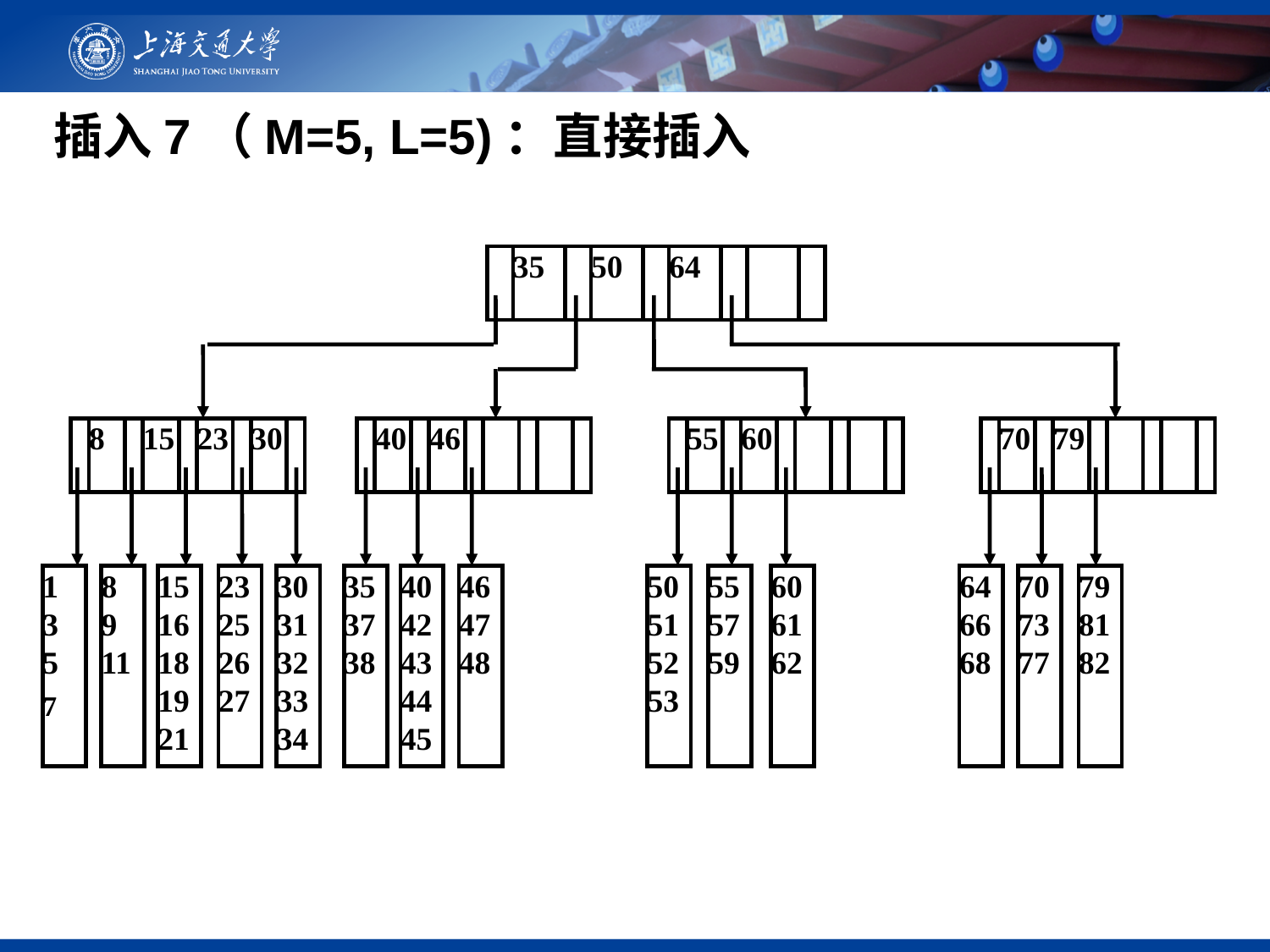

插入7（M=5, L=5)：直接插入

35

50

64

8

15

23

30

40

46

55

60

70

79

1
3
5

8
9
11
15
16
18
19
21
23
25
26
27
30
31
32
33
34
35
37
38
40
42
43
44
45
46
47
48
50
51
52
53
55
57
59
60
61
62
64
66
68
70
73
77
79
81
82
7